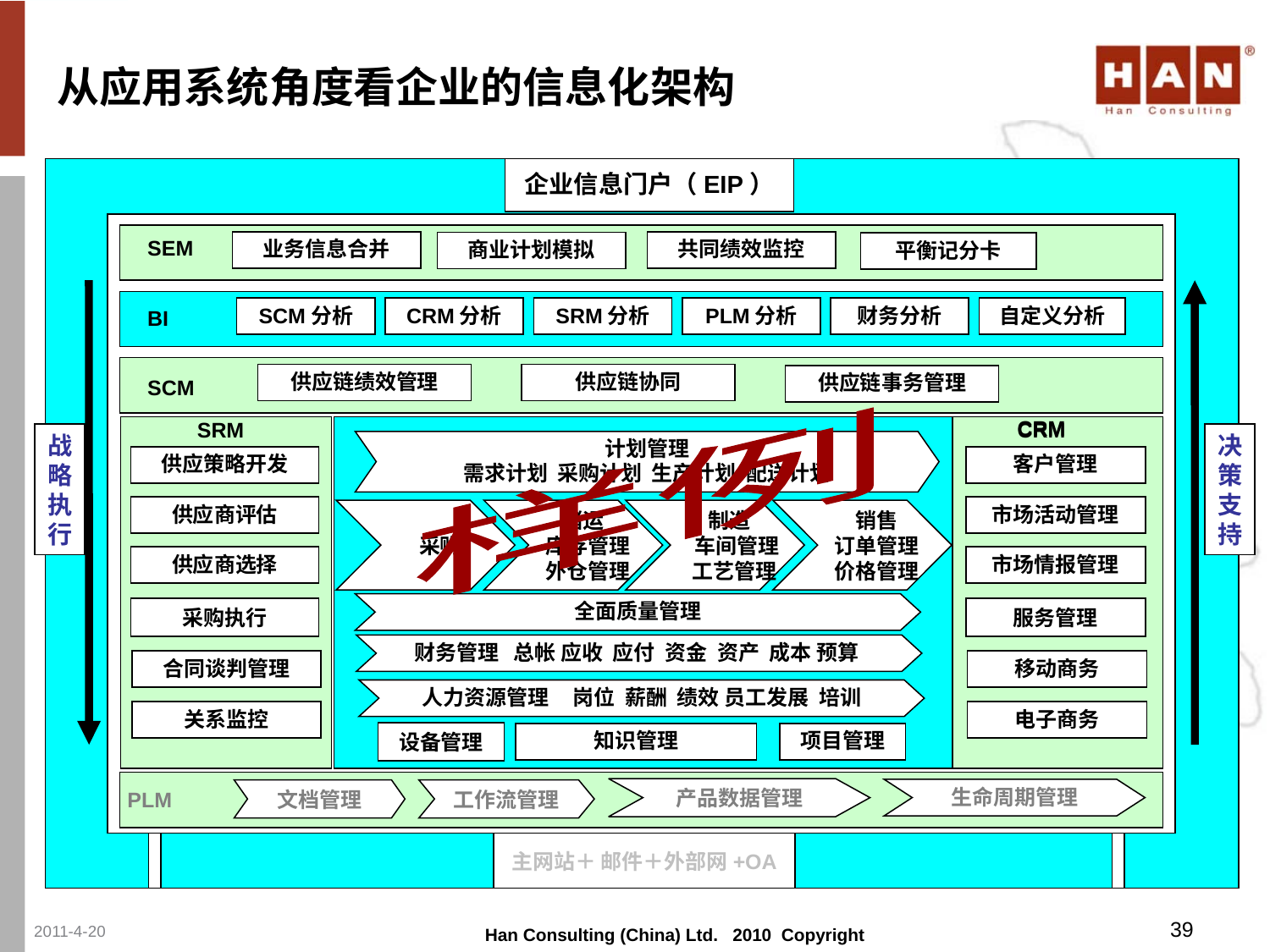

从应用系统角度看企业的信息化架构

企业信息门户（EIP）

SEM
业务信息合并
共同绩效监控
商业计划模拟
平衡记分卡

SCM分析
CRM分析
SRM分析
PLM分析
财务分析
自定义分析
BI

供应链绩效管理
供应链协同
供应链事务管理
SCM
样例
CRM
SRM
CRM

战略执行
决策支持
计划管理
需求计划  采购计划  生产计划  配送计划
供应策略开发
客户管理
供应商评估
市场活动管理
     采购
   储运
     库存管理
     外仓管理
     制造
        车间管理
       工艺管理
     销售
     订单管理
     价格管理
供应商选择
市场情报管理
全面质量管理
采购执行
服务管理
财务管理   总帐 应收  应付  资金  资产  成本 预算
合同谈判管理
移动商务
人力资源管理     岗位  薪酬  绩效 员工发展  培训
关系监控
电子商务
设备管理
知识管理
项目管理

产品数据管理
生命周期管理
文档管理
工作流管理
PLM

主网站＋ 邮件＋外部网+OA

39